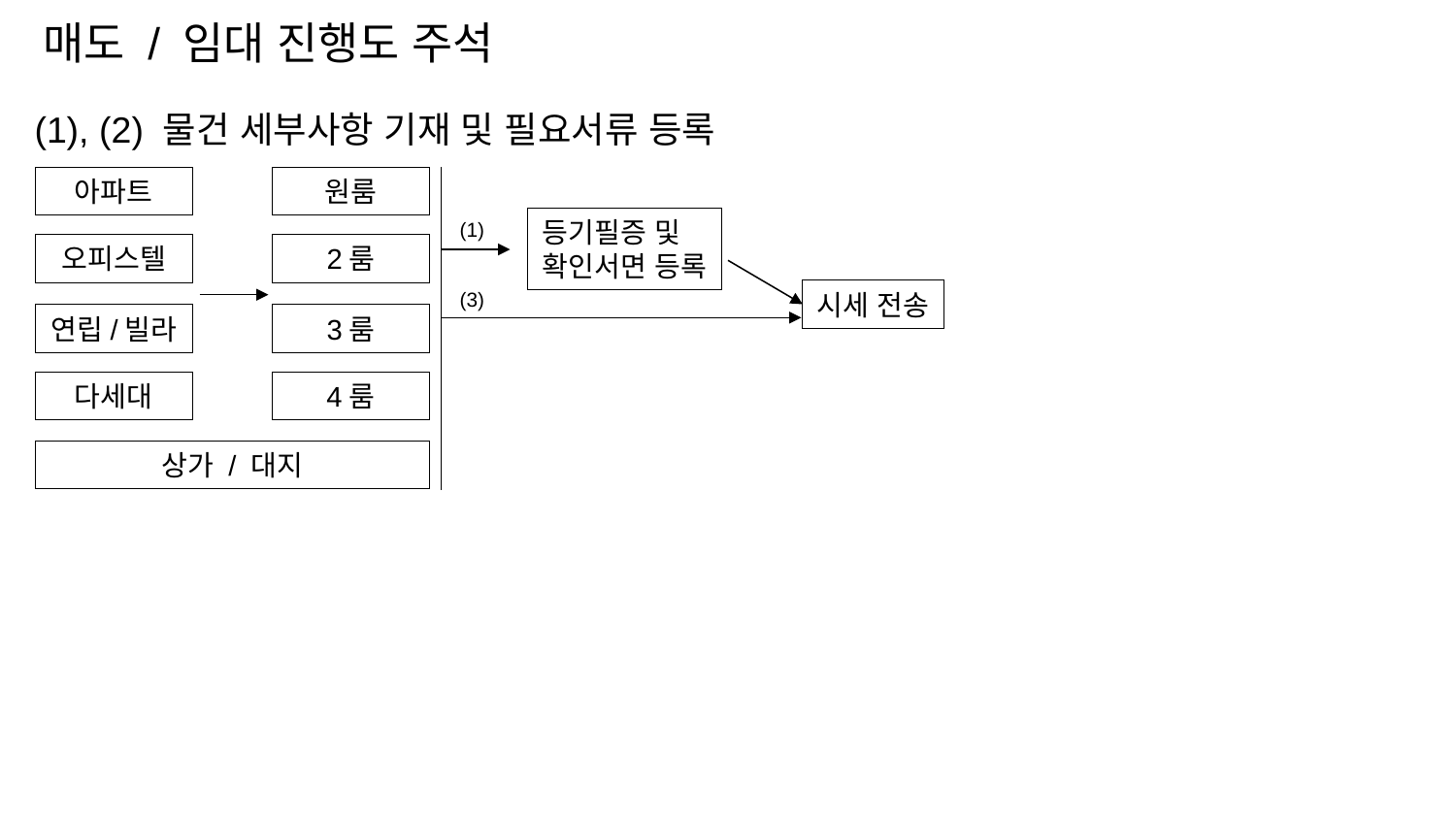

매도 / 임대 진행도 주석
(1), (2) 물건 세부사항 기재 및 필요서류 등록
아파트
원룸
등기필증 및
확인서면 등록
(1)
오피스텔
2룸
(3)
시세 전송
연립/빌라
3룸
다세대
4룸
상가 / 대지